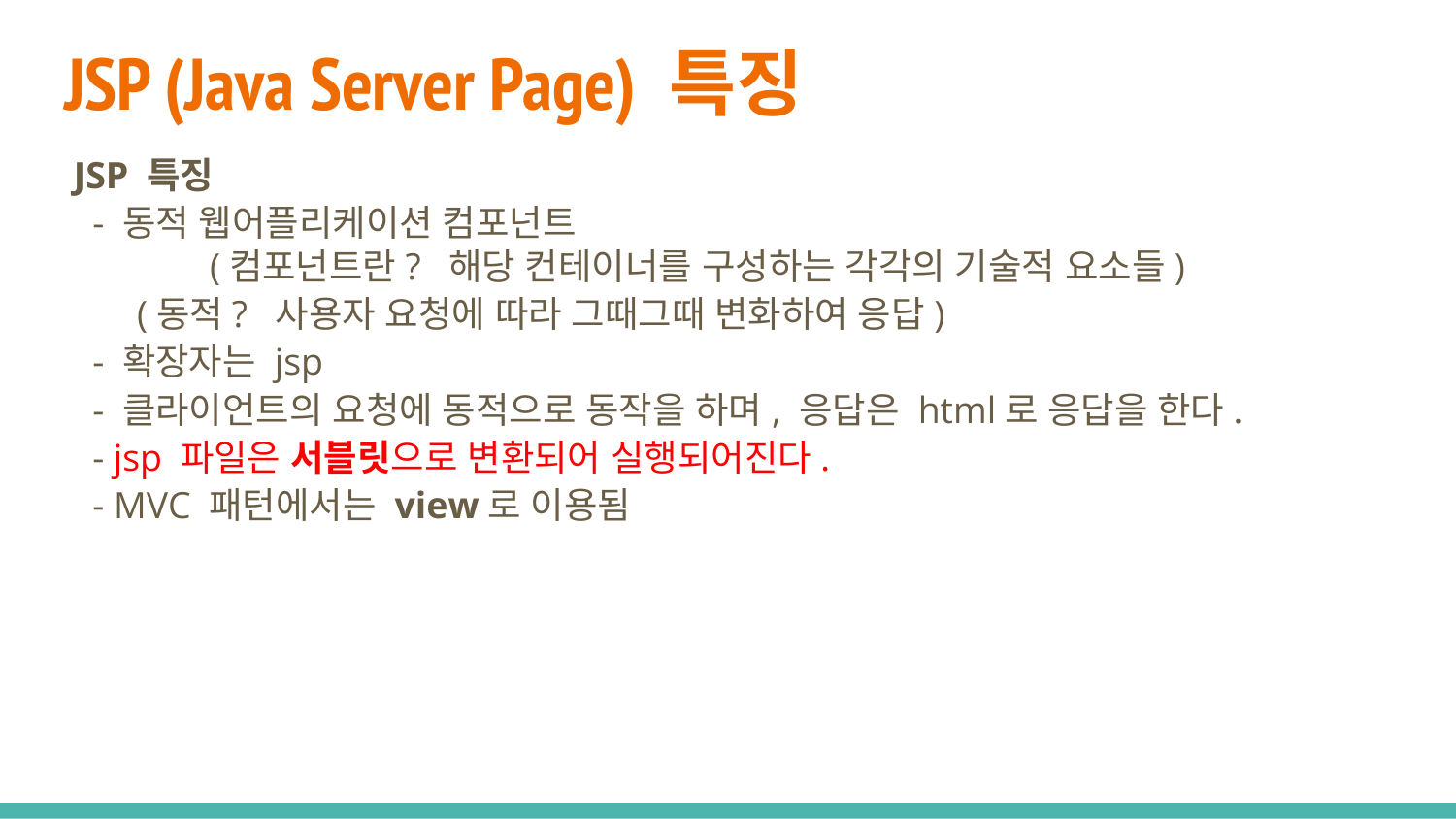

# JSP (Java Server Page) 특징
 JSP 특징
   - 동적 웹어플리케이션 컴포넌트
	(컴포넌트란?  해당 컨테이너를 구성하는 각각의 기술적 요소들)
(동적?  사용자 요청에 따라 그때그때 변화하여 응답)
   - 확장자는 jsp
   - 클라이언트의 요청에 동적으로 동작을 하며, 응답은 html로 응답을 한다.
   - jsp 파일은 서블릿으로 변환되어 실행되어진다.
   - MVC 패턴에서는 view로 이용됨